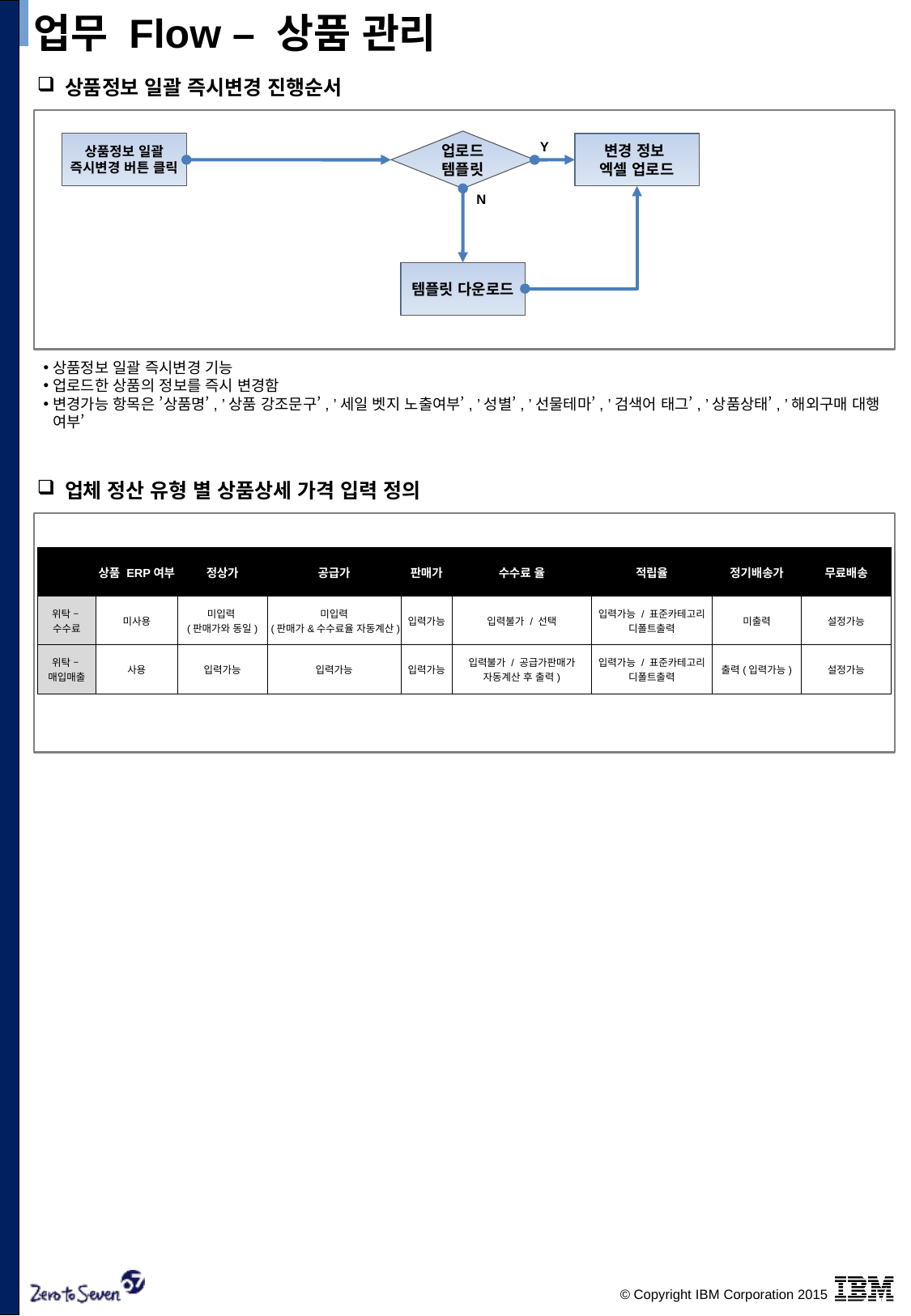

# 업무 Flow – 상품 관리
 상품정보 일괄 즉시변경 진행순서

업로드 템플릿
Y
상품정보 일괄 즉시변경 버튼 클릭
변경 정보
엑셀 업로드
N
템플릿 다운로드
상품정보 일괄 즉시변경 기능
업로드한 상품의 정보를 즉시 변경함
변경가능 항목은 ’상품명’, ’상품 강조문구’, ’세일 벳지 노출여부’, ’성별’, ’선물테마’, ’검색어 태그’, ’상품상태’, ’해외구매 대행 여부’
 업체 정산 유형 별 상품상세 가격 입력 정의

|  | 상품 ERP여부 | 정상가 | 공급가 | 판매가 | 수수료 율 | 적립율 | 정기배송가 | 무료배송 |
| --- | --- | --- | --- | --- | --- | --- | --- | --- |
| 위탁 – 수수료 | 미사용 | 미입력 (판매가와 동일) | 미입력 (판매가&수수료율 자동계산) | 입력가능 | 입력불가 / 선택 | 입력가능 / 표준카테고리 디폴트출력 | 미출력 | 설정가능 |
| 위탁 – 매입매출 | 사용 | 입력가능 | 입력가능 | 입력가능 | 입력불가 / 공급가판매가 자동계산 후 출력) | 입력가능 / 표준카테고리 디폴트출력 | 출력(입력가능) | 설정가능 |